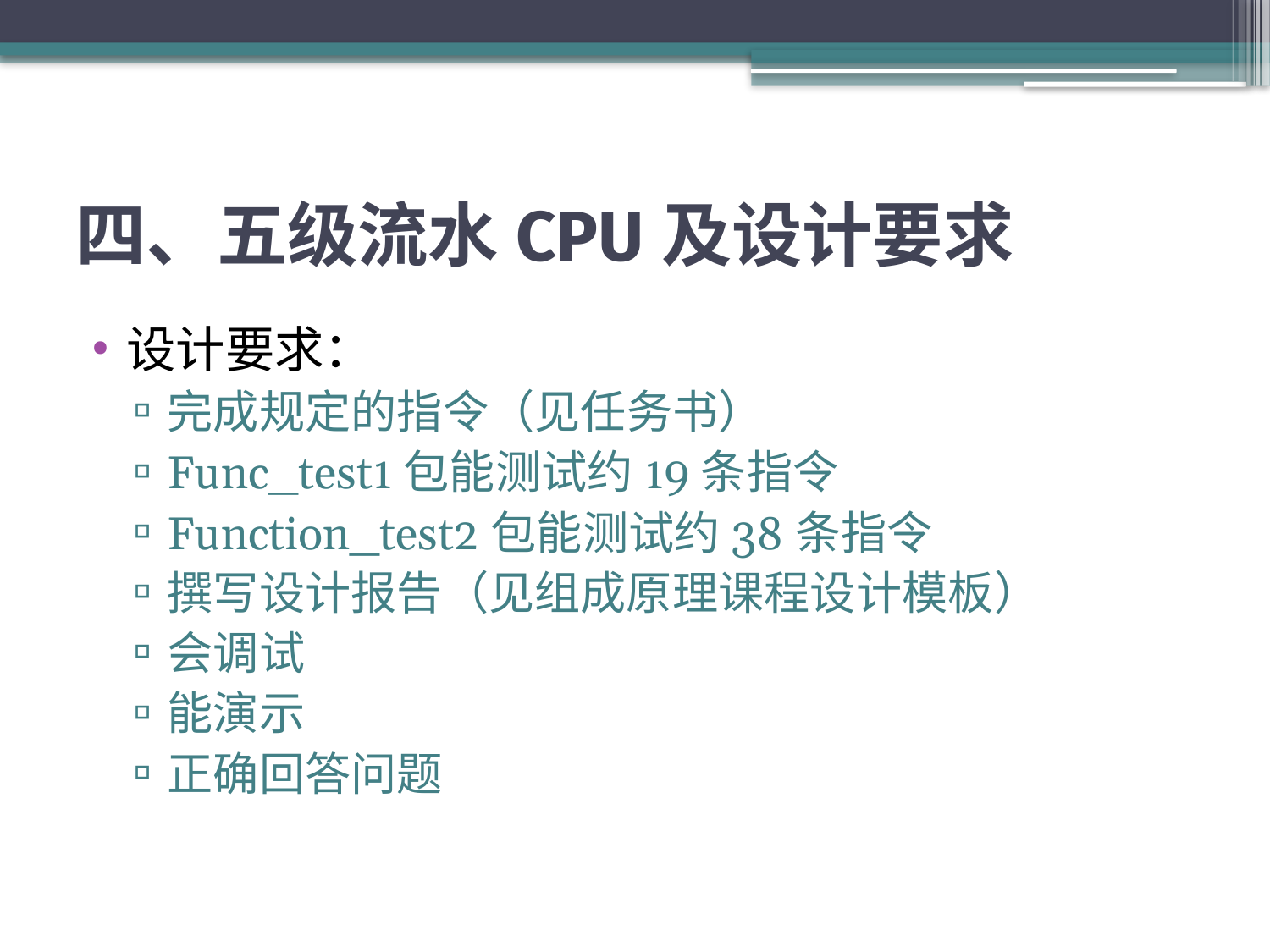

# 四、五级流水CPU及设计要求
设计要求：
完成规定的指令（见任务书）
Func_test1包能测试约19条指令
Function_test2包能测试约38条指令
撰写设计报告（见组成原理课程设计模板）
会调试
能演示
正确回答问题